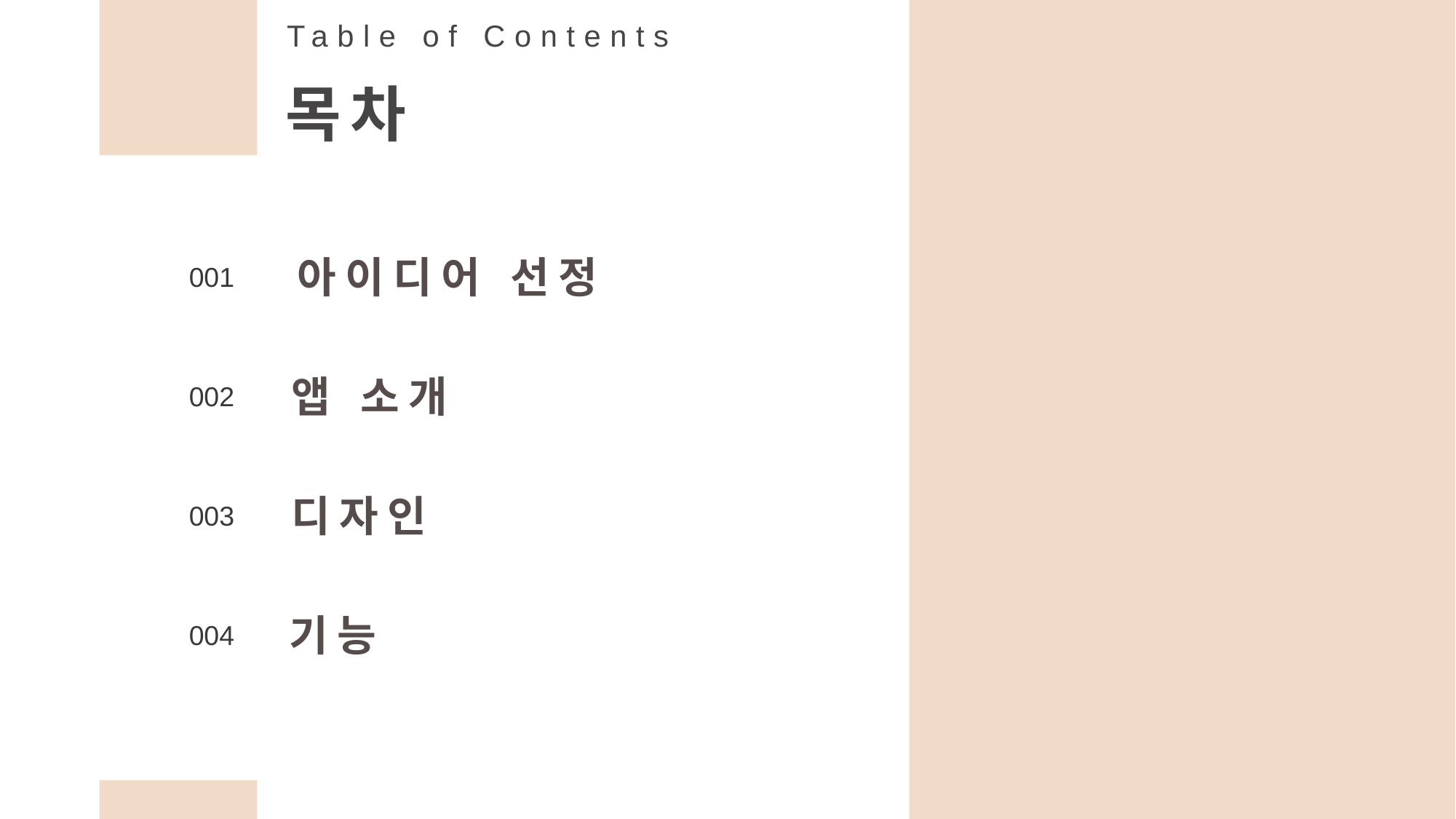

Table of Contents
목차
아이디어 선정
001
앱 소개
002
디자인
003
기능
004